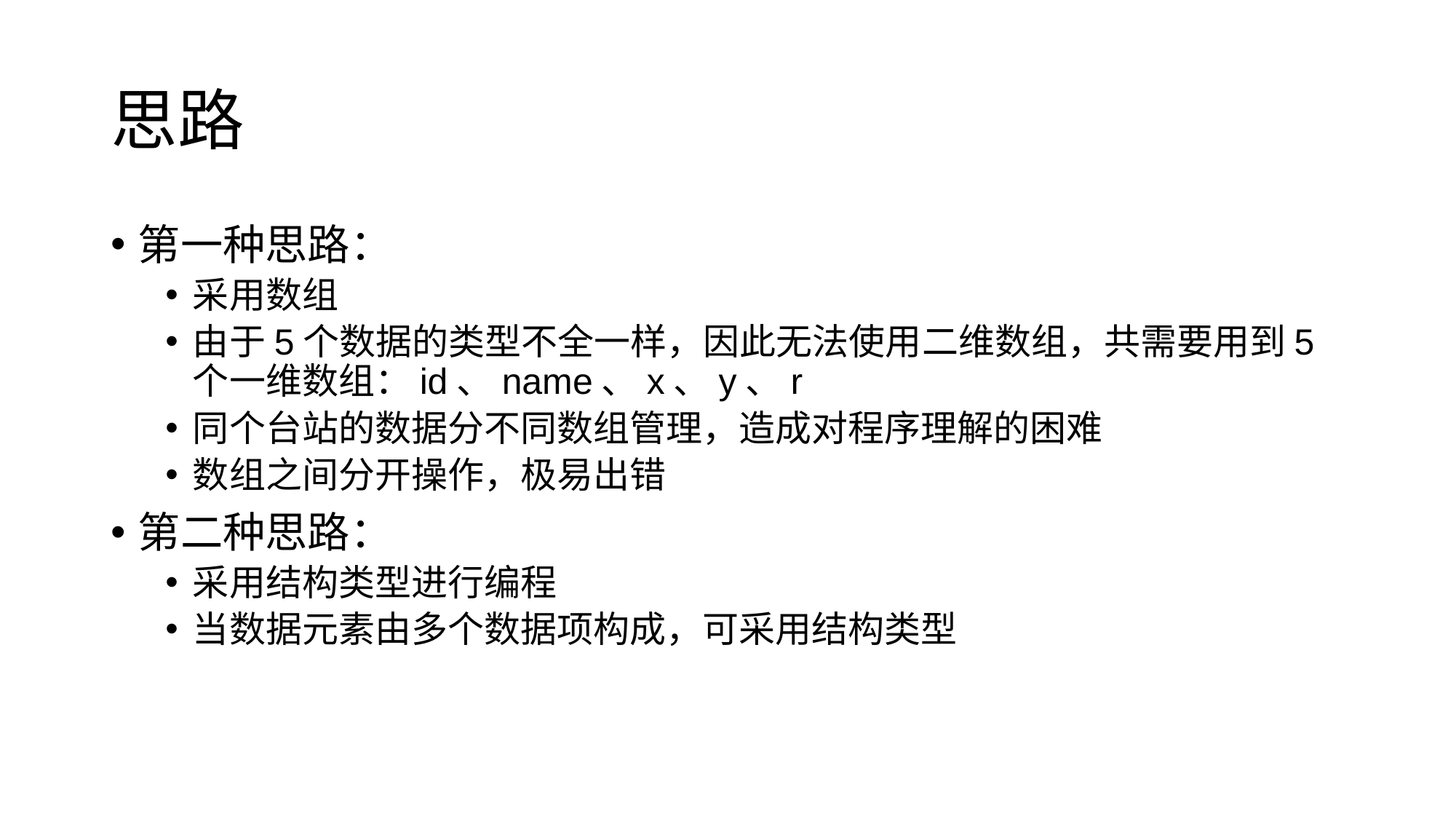

# 思路
第一种思路：
采用数组
由于5个数据的类型不全一样，因此无法使用二维数组，共需要用到5个一维数组：id、name、x、y、r
同个台站的数据分不同数组管理，造成对程序理解的困难
数组之间分开操作，极易出错
第二种思路：
采用结构类型进行编程
当数据元素由多个数据项构成，可采用结构类型